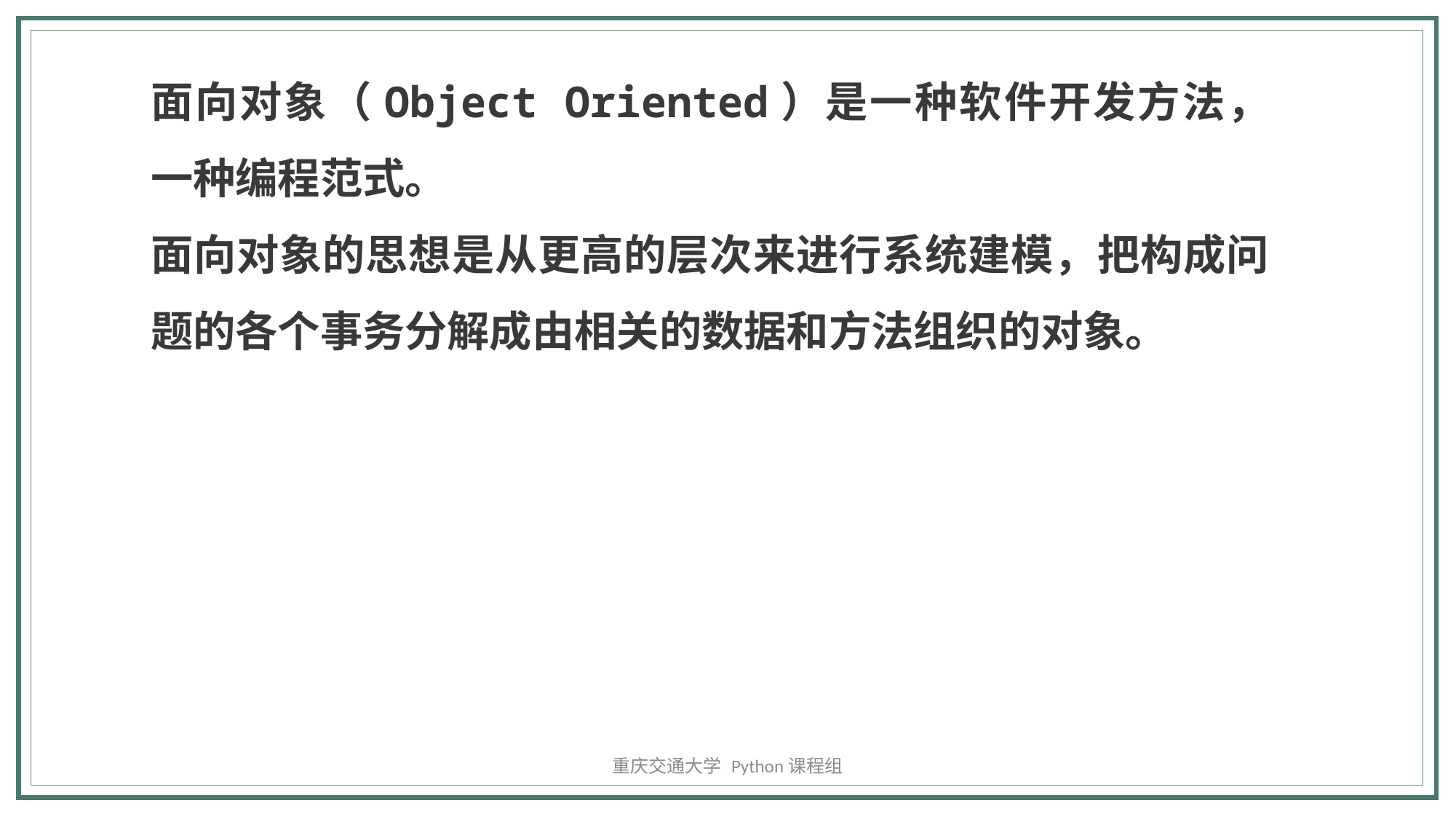

面向对象（Object Oriented）是一种软件开发方法，一种编程范式。
面向对象的思想是从更高的层次来进行系统建模，把构成问题的各个事务分解成由相关的数据和方法组织的对象。

重庆交通大学 Python课程组